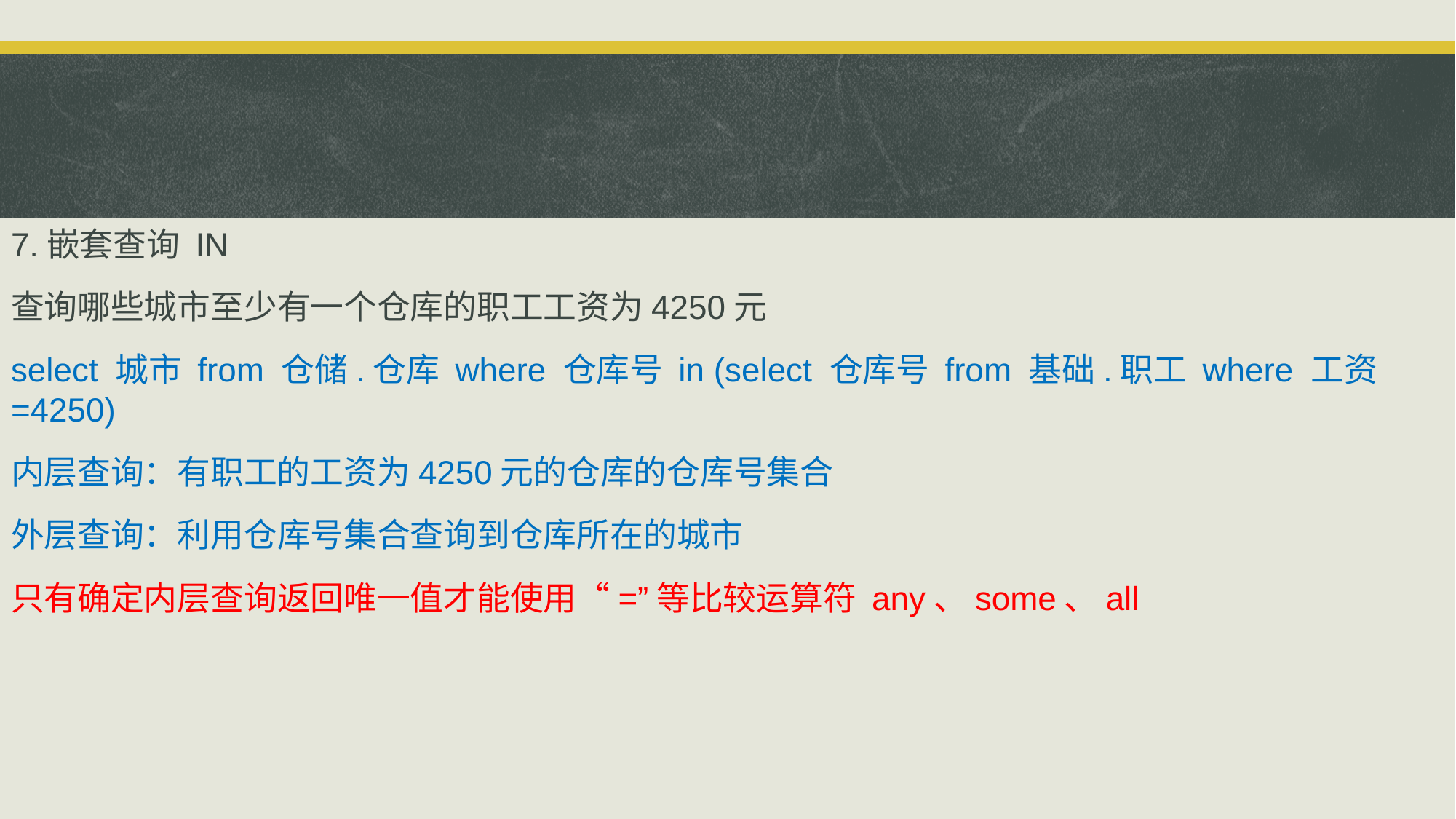

7.嵌套查询 IN
查询哪些城市至少有一个仓库的职工工资为4250元
select 城市 from 仓储.仓库 where 仓库号 in (select 仓库号 from 基础.职工 where 工资=4250)
内层查询：有职工的工资为4250元的仓库的仓库号集合
外层查询：利用仓库号集合查询到仓库所在的城市
只有确定内层查询返回唯一值才能使用“=”等比较运算符 any、some、all